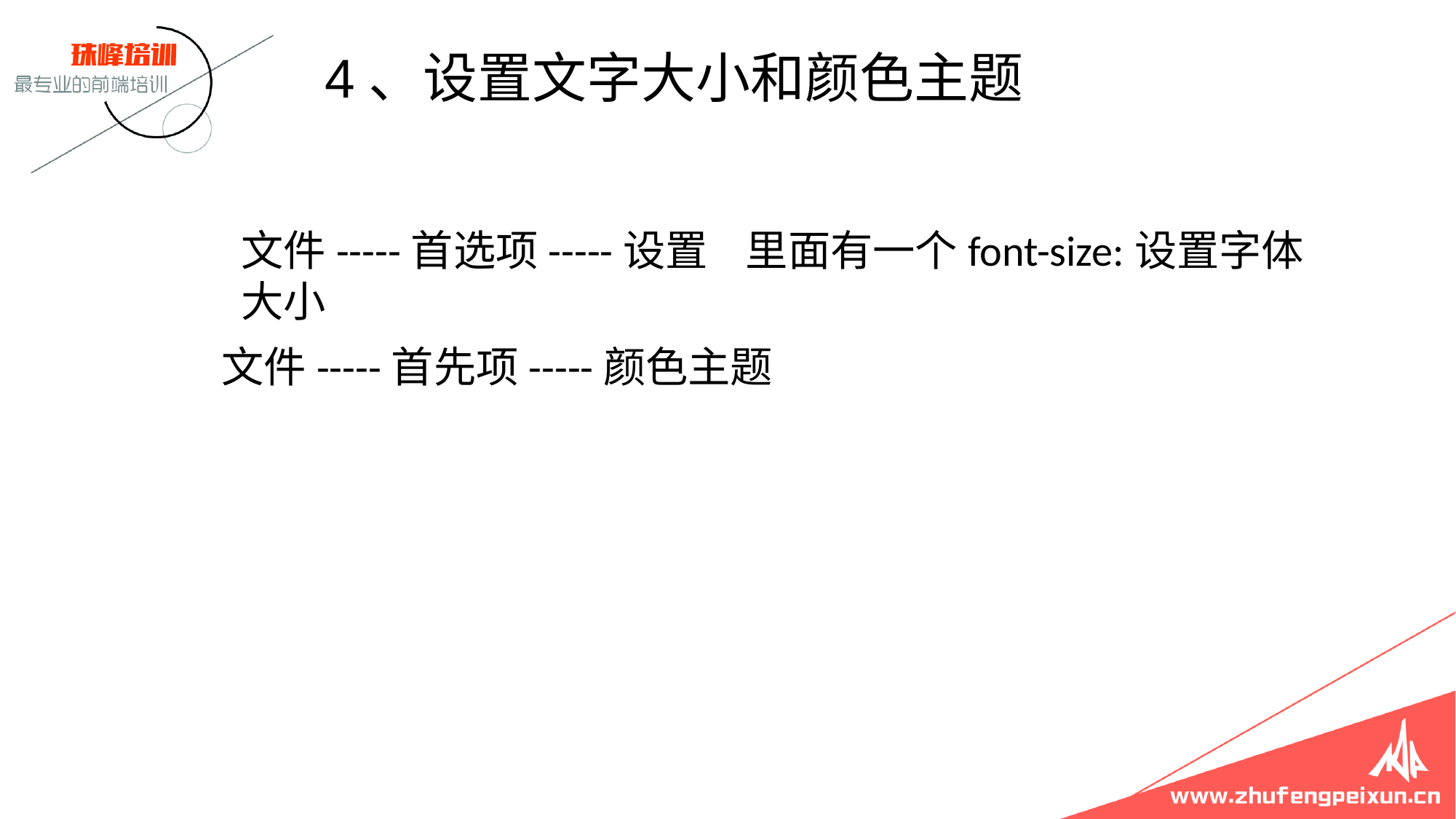

# 4、设置文字大小和颜色主题

文件-----首选项-----设置    里面有一个font-size:设置字体大小
文件-----首先项-----颜色主题